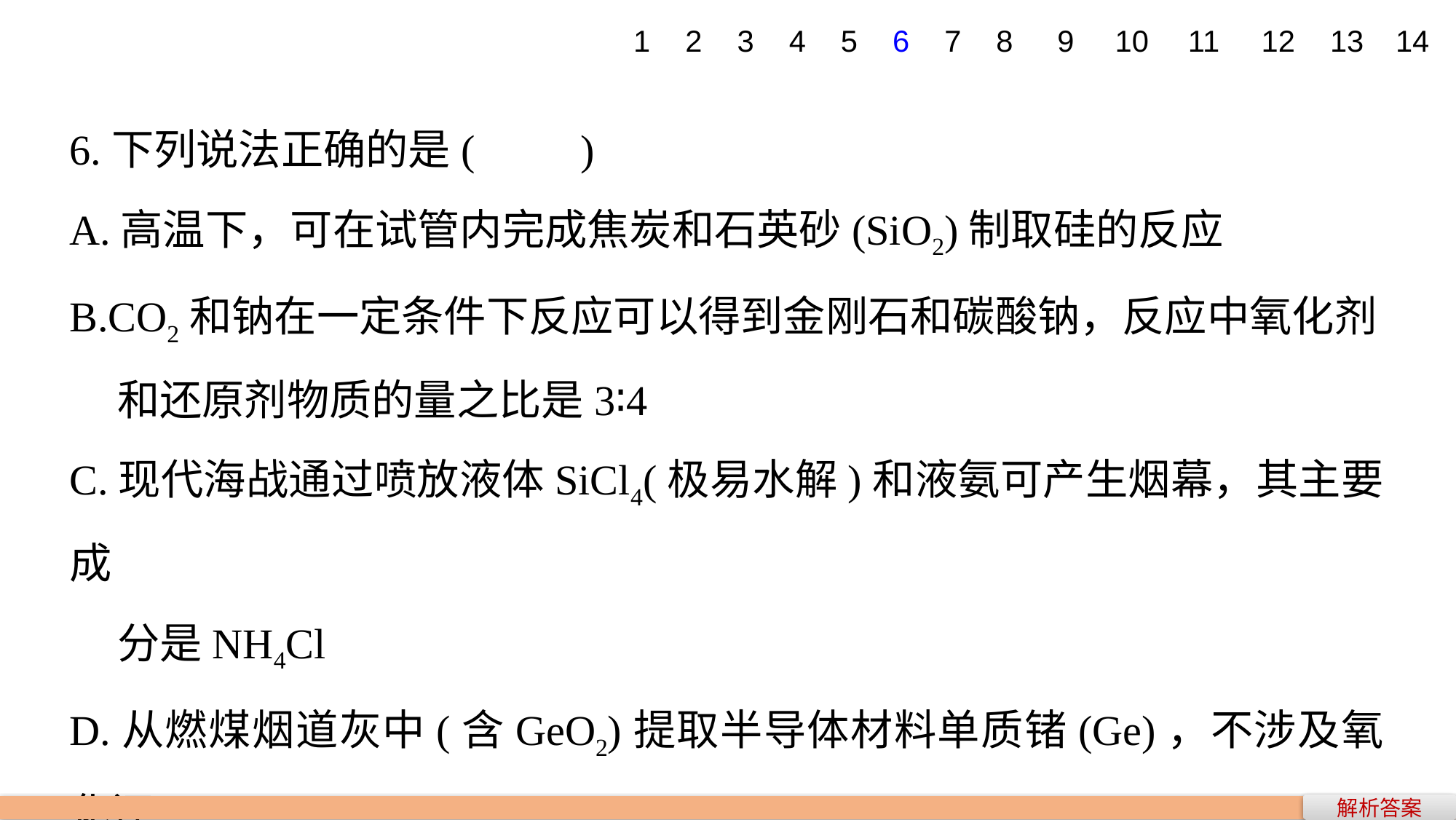

1
2
3
4
5
6
7
8
9
10
11
12
13
14
6.下列说法正确的是(　　)
A.高温下，可在试管内完成焦炭和石英砂(SiO2)制取硅的反应
B.CO2和钠在一定条件下反应可以得到金刚石和碳酸钠，反应中氧化剂
    和还原剂物质的量之比是3∶4
C.现代海战通过喷放液体SiCl4(极易水解)和液氨可产生烟幕，其主要成
    分是NH4Cl
D.从燃煤烟道灰中(含GeO2)提取半导体材料单质锗(Ge)，不涉及氧化还
    原反应
解析答案